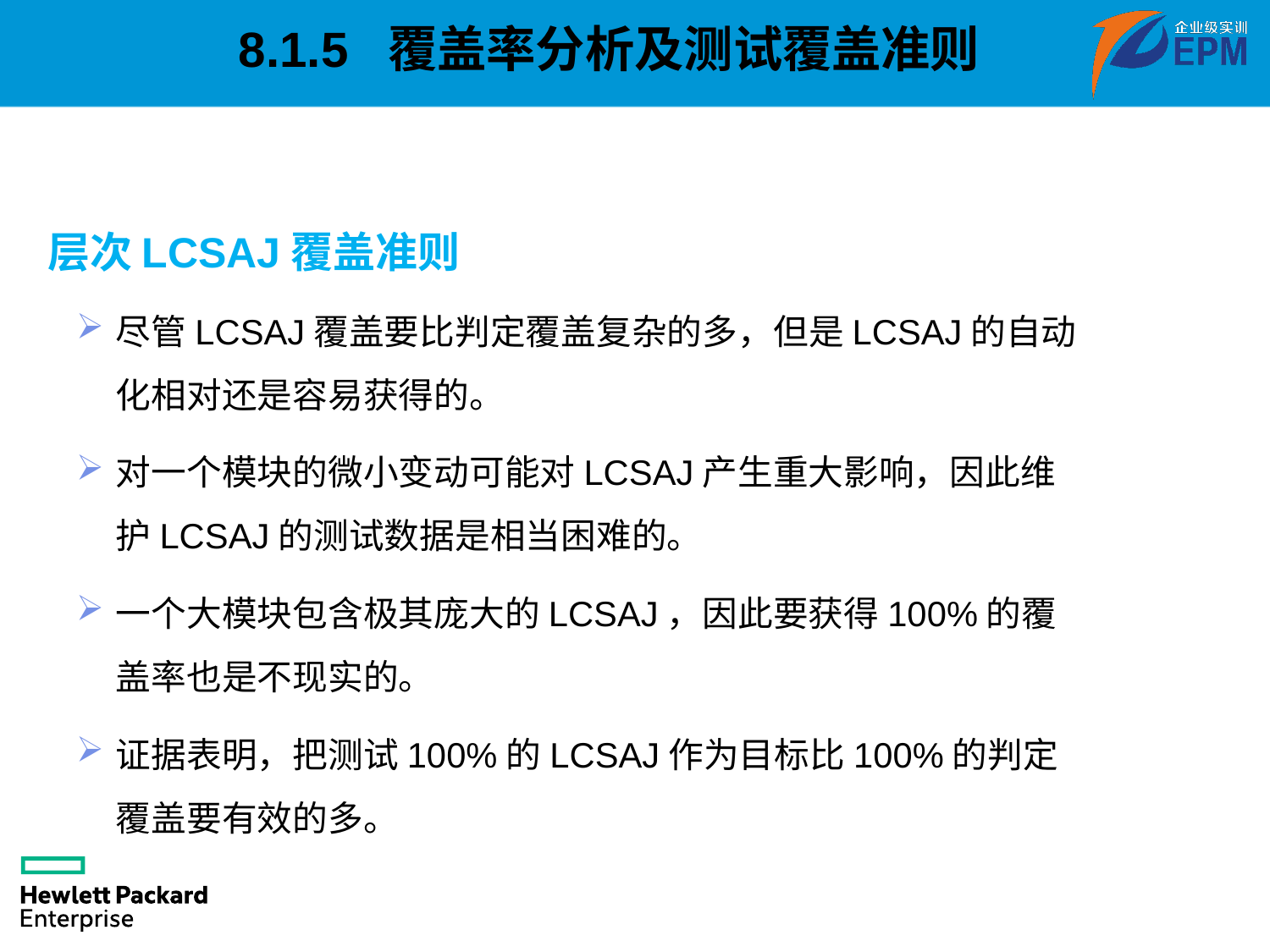

8.1.5  覆盖率分析及测试覆盖准则
层次LCSAJ覆盖准则

尽管LCSAJ覆盖要比判定覆盖复杂的多，但是LCSAJ的自动化相对还是容易获得的。
对一个模块的微小变动可能对LCSAJ产生重大影响，因此维护LCSAJ的测试数据是相当困难的。
一个大模块包含极其庞大的LCSAJ，因此要获得100%的覆盖率也是不现实的。
证据表明，把测试100%的LCSAJ作为目标比100%的判定覆盖要有效的多。